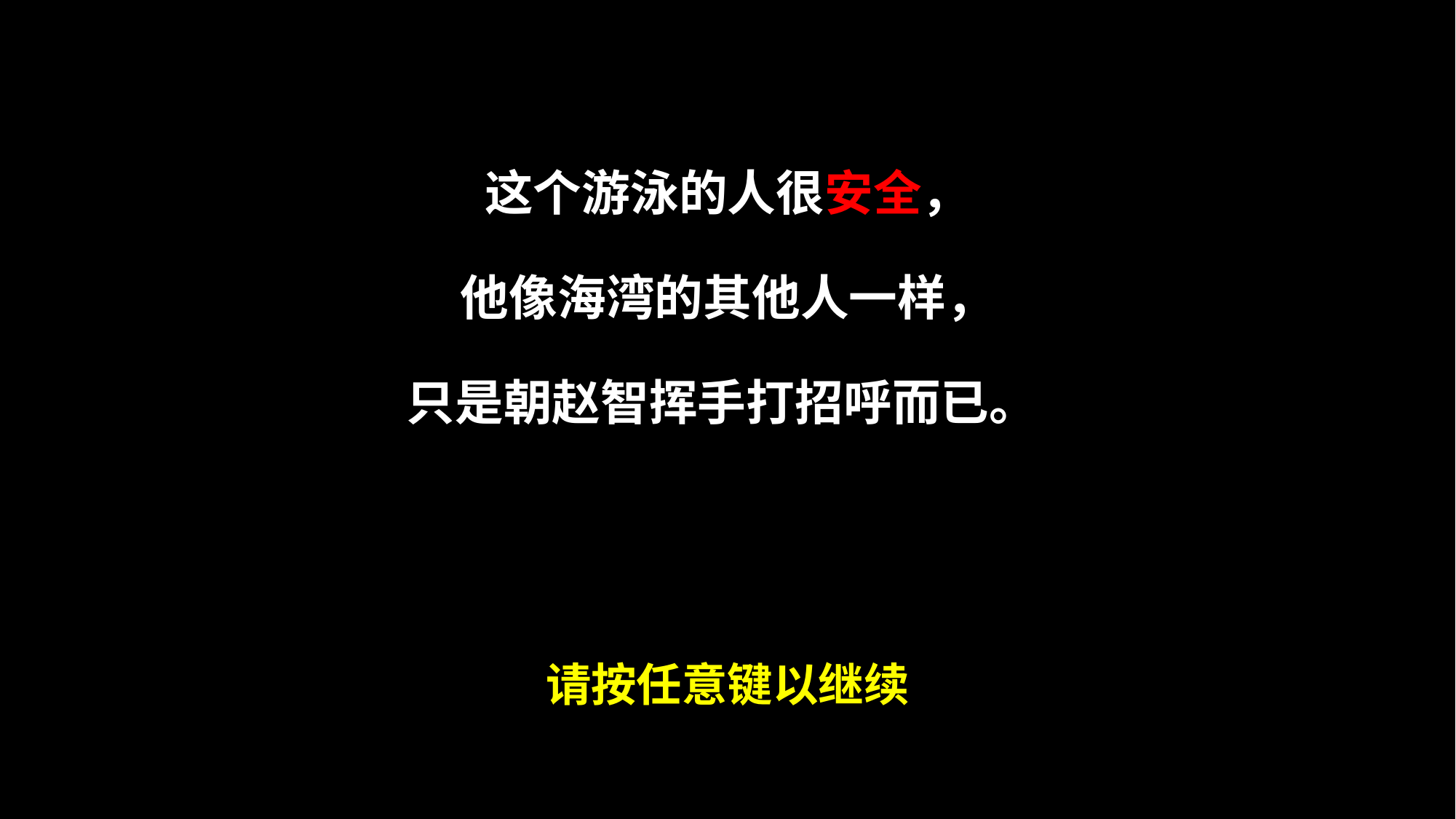

# 这个游泳的人很安全， 他像海湾的其他人一样， 只是朝赵智挥手打招呼而已。
请按任意键以继续